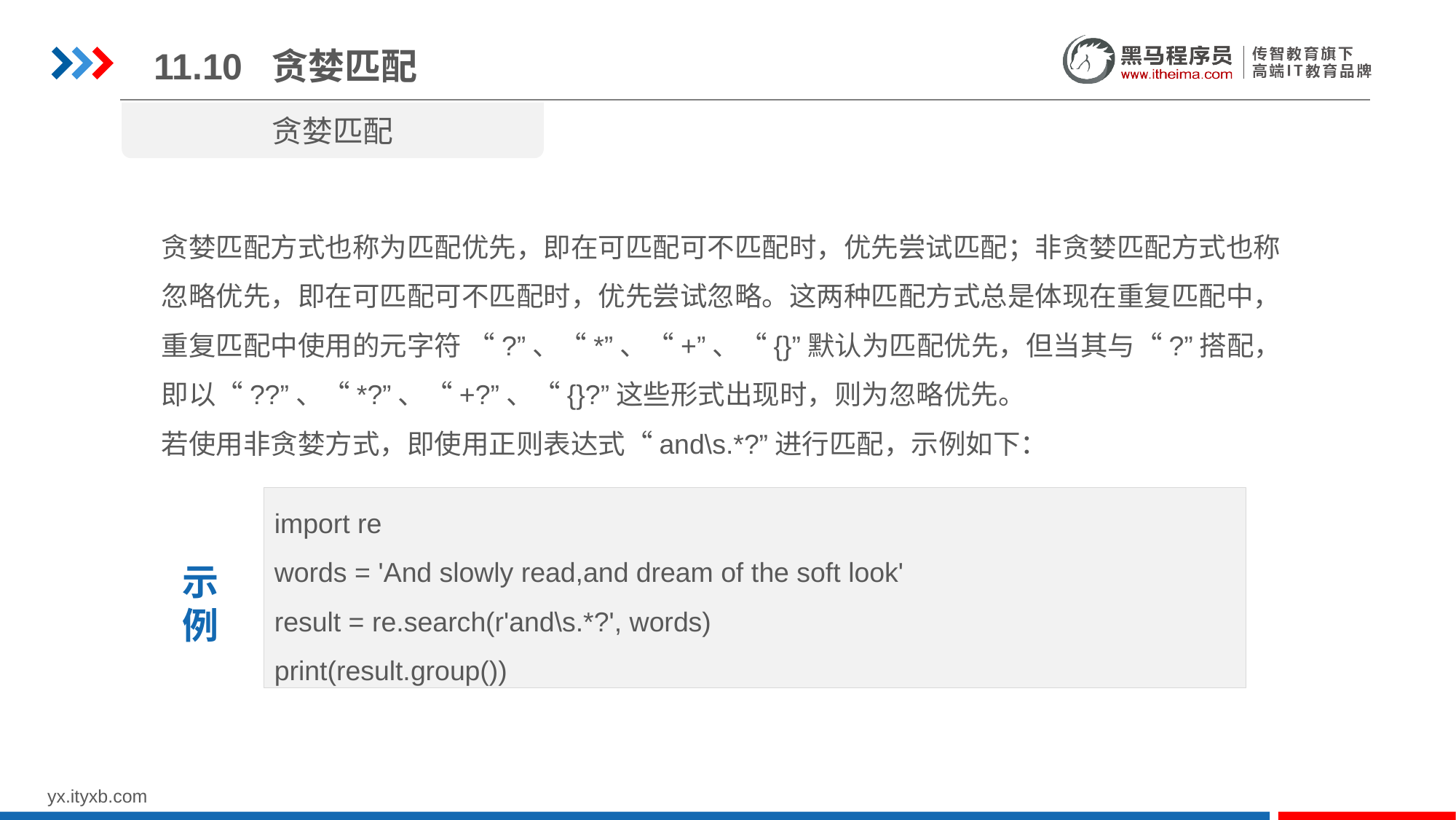

11.10  贪婪匹配

贪婪匹配
贪婪匹配方式也称为匹配优先，即在可匹配可不匹配时，优先尝试匹配；非贪婪匹配方式也称忽略优先，即在可匹配可不匹配时，优先尝试忽略。这两种匹配方式总是体现在重复匹配中，重复匹配中使用的元字符 “?”、“*”、“+”、“{}”默认为匹配优先，但当其与“?”搭配，即以“??”、“*?”、“+?”、“{}?”这些形式出现时，则为忽略优先。
若使用非贪婪方式，即使用正则表达式“and\s.*?”进行匹配，示例如下：
import re
words = 'And slowly read,and dream of the soft look'
result = re.search(r'and\s.*?', words)
print(result.group())
示
例